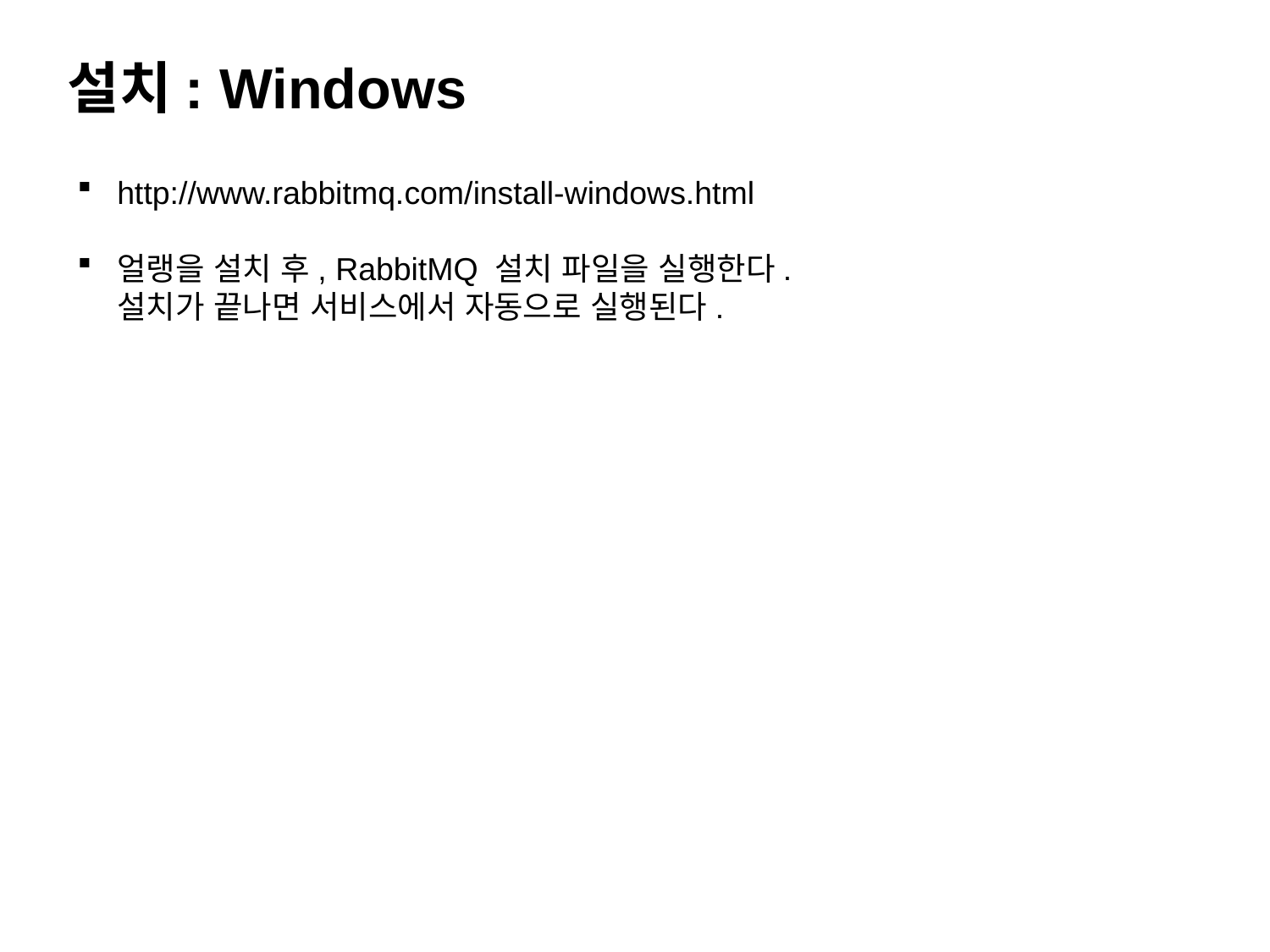

설치: Windows
http://www.rabbitmq.com/install-windows.html
얼랭을 설치 후, RabbitMQ 설치 파일을 실행한다.
설치가 끝나면 서비스에서 자동으로 실행된다.